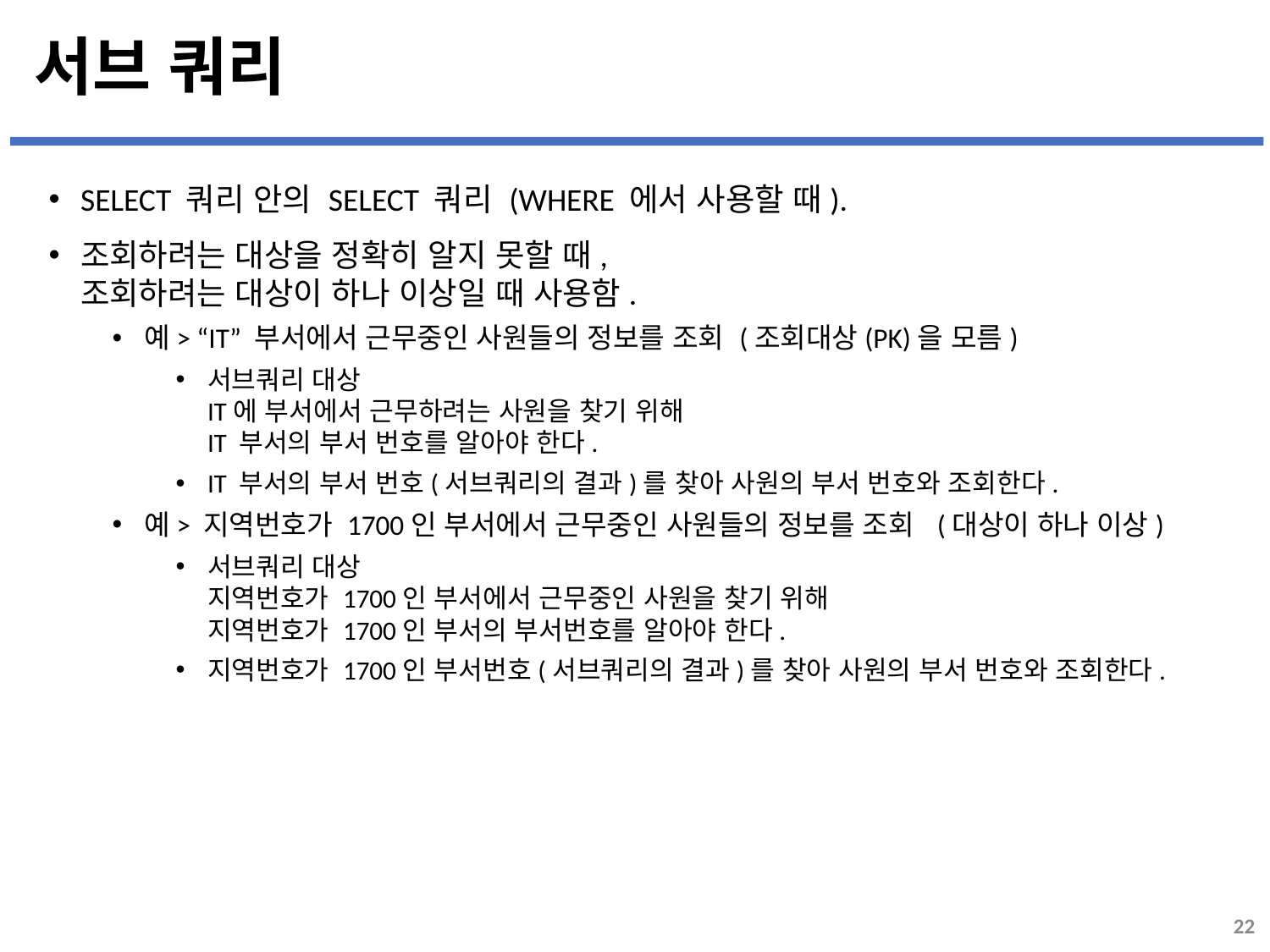

# 서브 쿼리
SELECT 쿼리 안의 SELECT 쿼리 (WHERE 에서 사용할 때).
조회하려는 대상을 정확히 알지 못할 때,
조회하려는 대상이 하나 이상일 때 사용함.
예> “IT” 부서에서 근무중인 사원들의 정보를 조회 (조회대상(PK)을 모름)
서브쿼리 대상
IT에 부서에서 근무하려는 사원을 찾기 위해
IT 부서의 부서 번호를 알아야 한다.
IT 부서의 부서 번호(서브쿼리의 결과)를 찾아 사원의 부서 번호와 조회한다.
예> 지역번호가 1700인 부서에서 근무중인 사원들의 정보를 조회  (대상이 하나 이상)
서브쿼리 대상
지역번호가 1700인 부서에서 근무중인 사원을 찾기 위해
지역번호가 1700인 부서의 부서번호를 알아야 한다.
지역번호가 1700인 부서번호(서브쿼리의 결과)를 찾아 사원의 부서 번호와 조회한다.
22